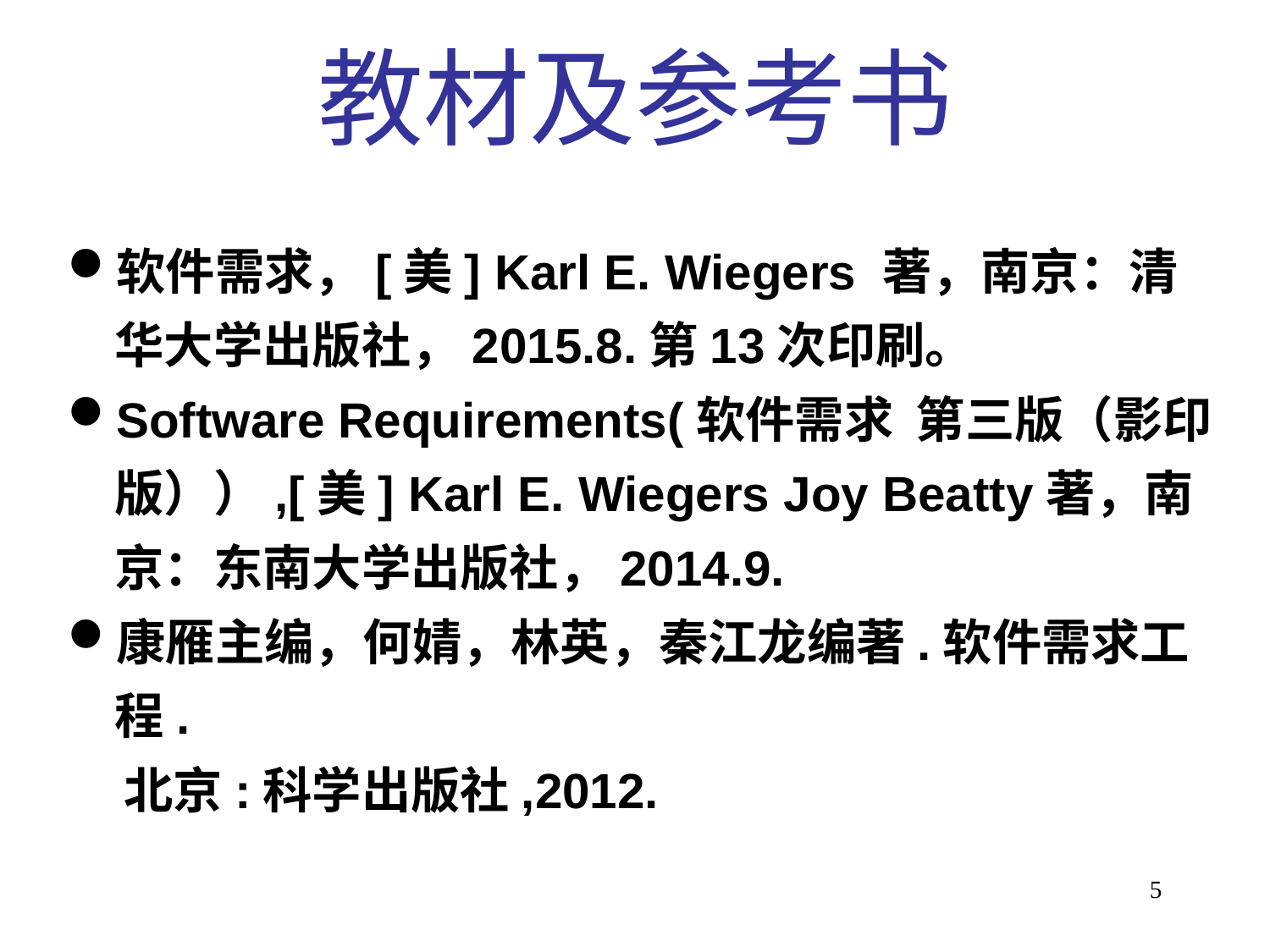

# 教材及参考书
软件需求，[美] Karl E. Wiegers 著，南京：清华大学出版社，2015.8.第13次印刷。
Software Requirements(软件需求  第三版（影印版））,[美] Karl E. Wiegers Joy Beatty著，南京：东南大学出版社，2014.9.
康雁主编，何婧，林英，秦江龙编著.软件需求工程.
    北京:科学出版社,2012.

5